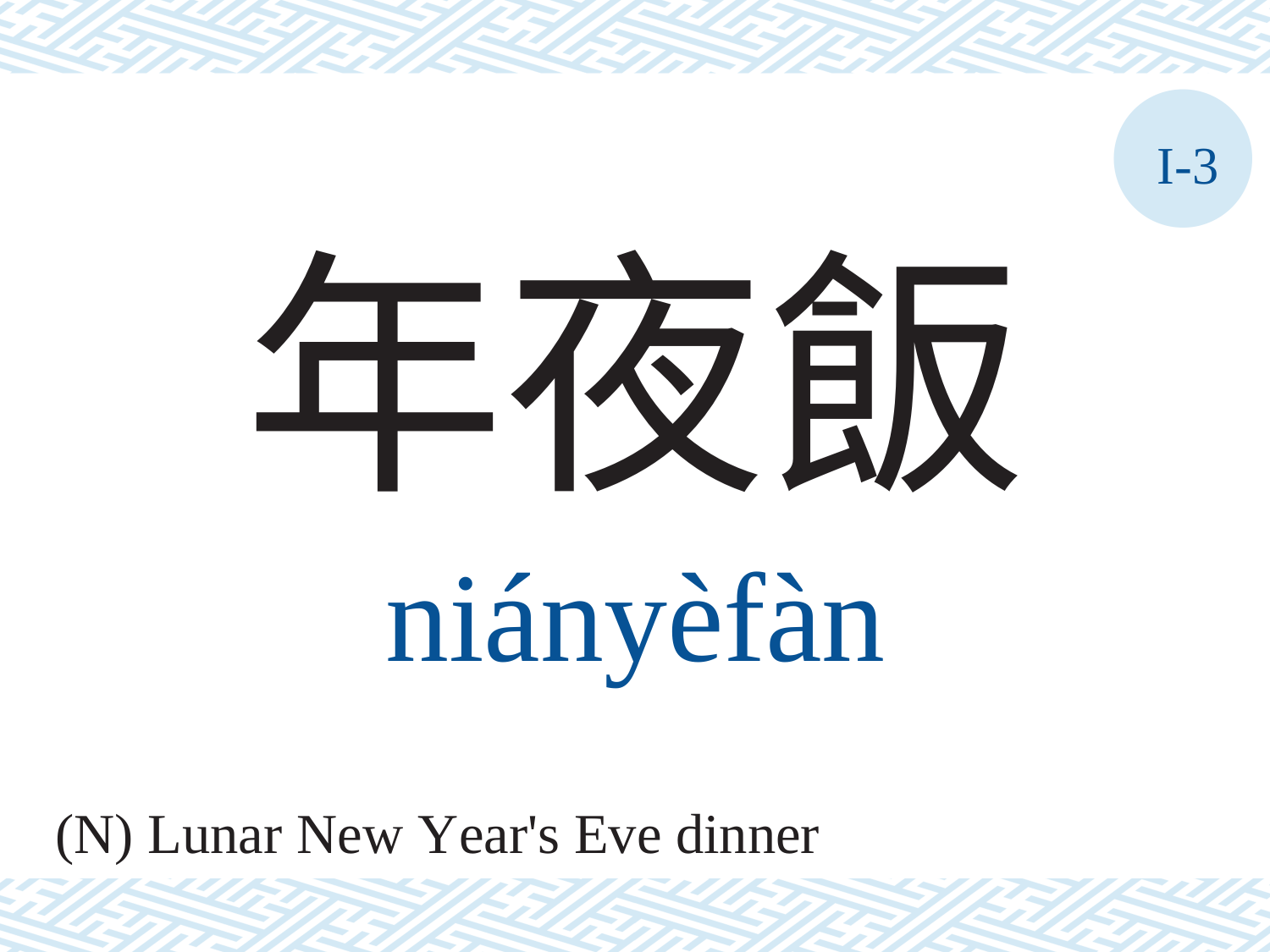

I-3
年夜飯
niányèfàn
(N) Lunar New Year's Eve dinner